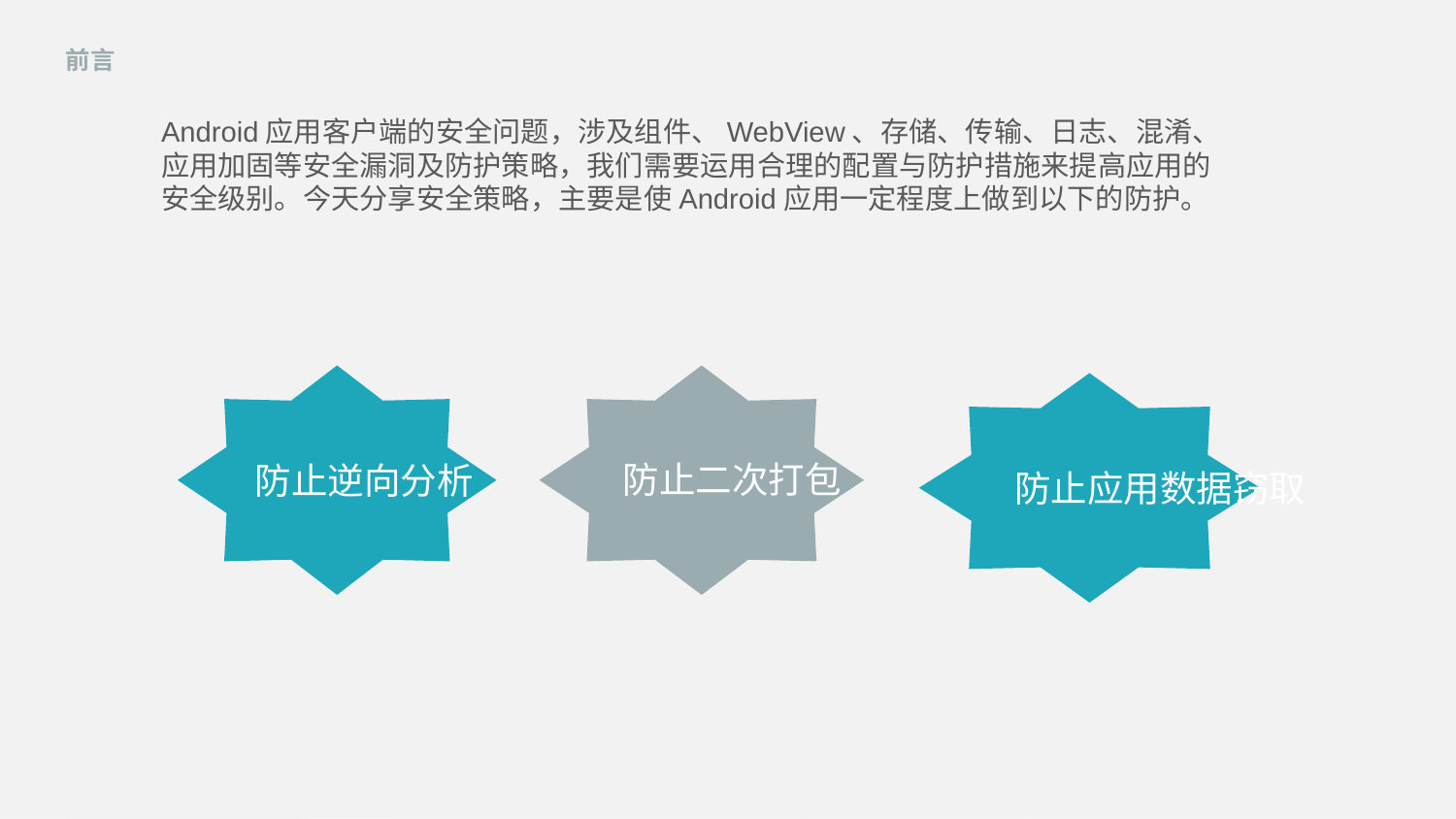

前言
Android应用客户端的安全问题，涉及组件、WebView、存储、传输、日志、混淆、应用加固等安全漏洞及防护策略，我们需要运用合理的配置与防护措施来提高应用的安全级别。今天分享安全策略，主要是使Android应用一定程度上做到以下的防护。

防止二次打包
防止逆向分析
防止应用数据窃取